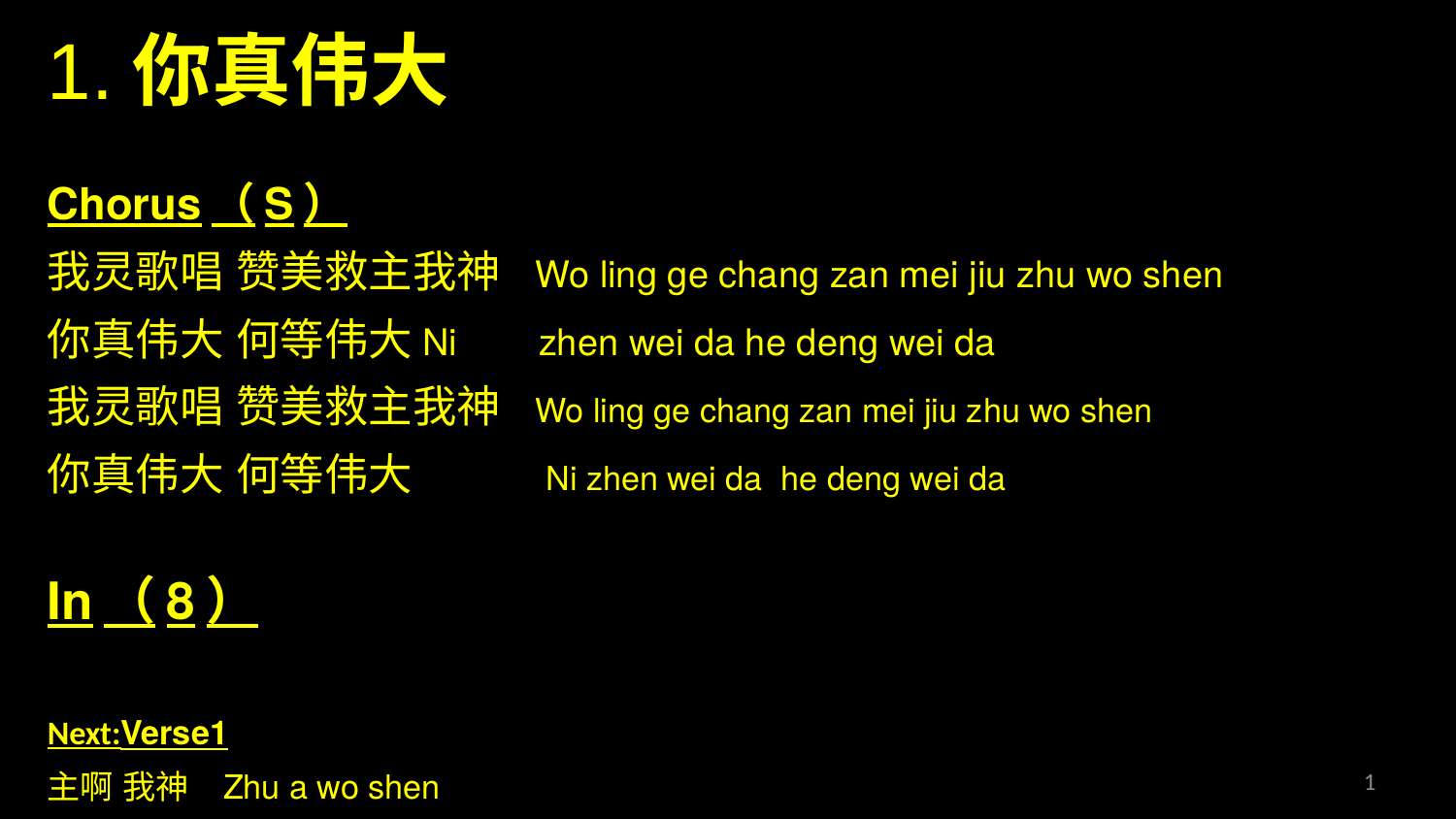

1.你真伟大

Chorus（S）
我灵歌唱 赞美救主我神  Wo ling ge chang zan mei jiu zhu wo shen
你真伟大 何等伟大Ni        zhen wei da he deng wei da
我灵歌唱 赞美救主我神  Wo ling ge chang zan mei jiu zhu wo shen
你真伟大 何等伟大          Ni zhen wei da  he deng wei da

In（8）

Next:Verse1
主啊 我神   Zhu a wo shen

1